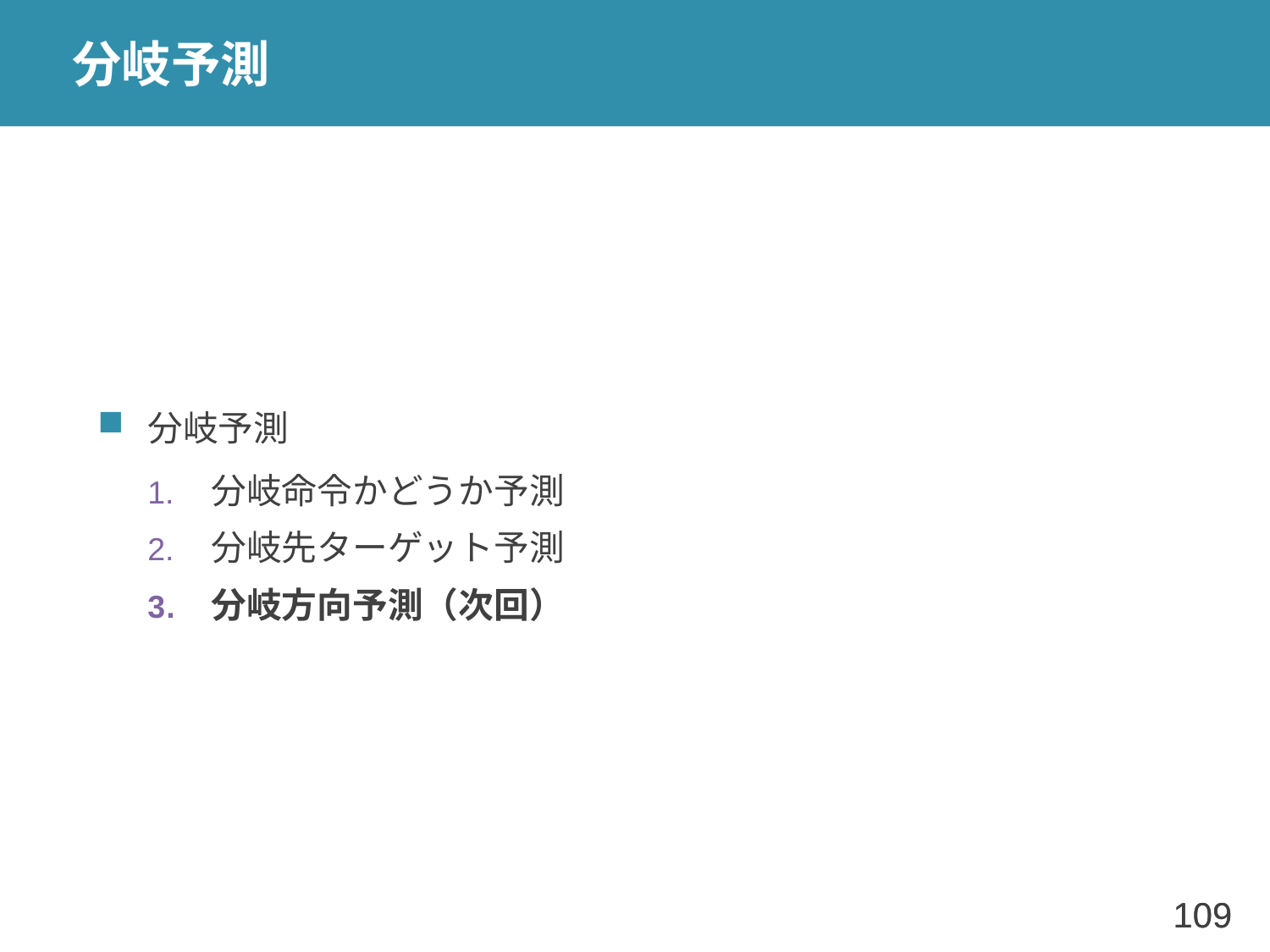

# 分岐予測
分岐予測
分岐命令かどうか予測
分岐先ターゲット予測
分岐方向予測（次回）